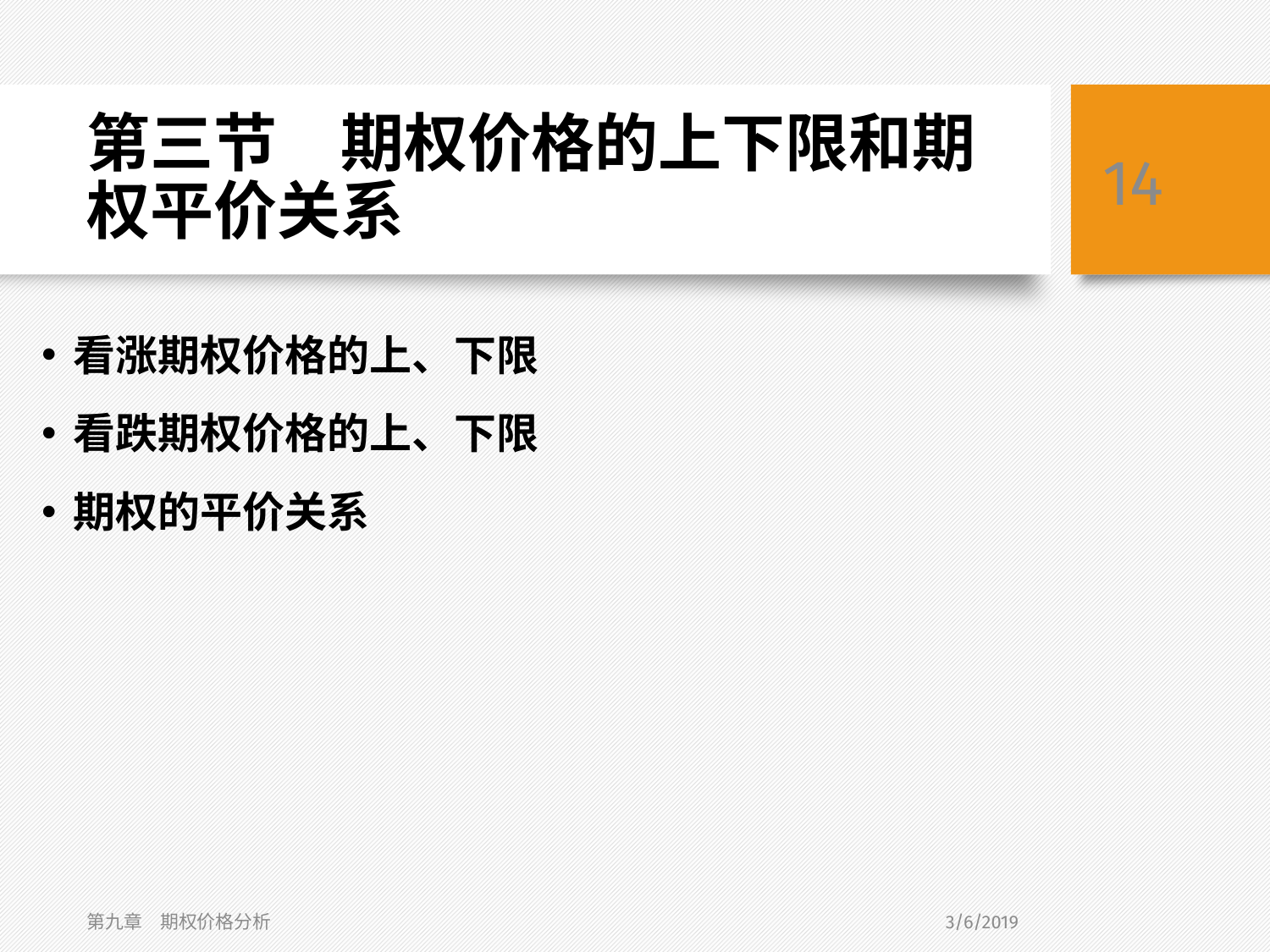

# 第三节　期权价格的上下限和期权平价关系
14
看涨期权价格的上、下限
看跌期权价格的上、下限
期权的平价关系
3/6/2019
第九章　期权价格分析